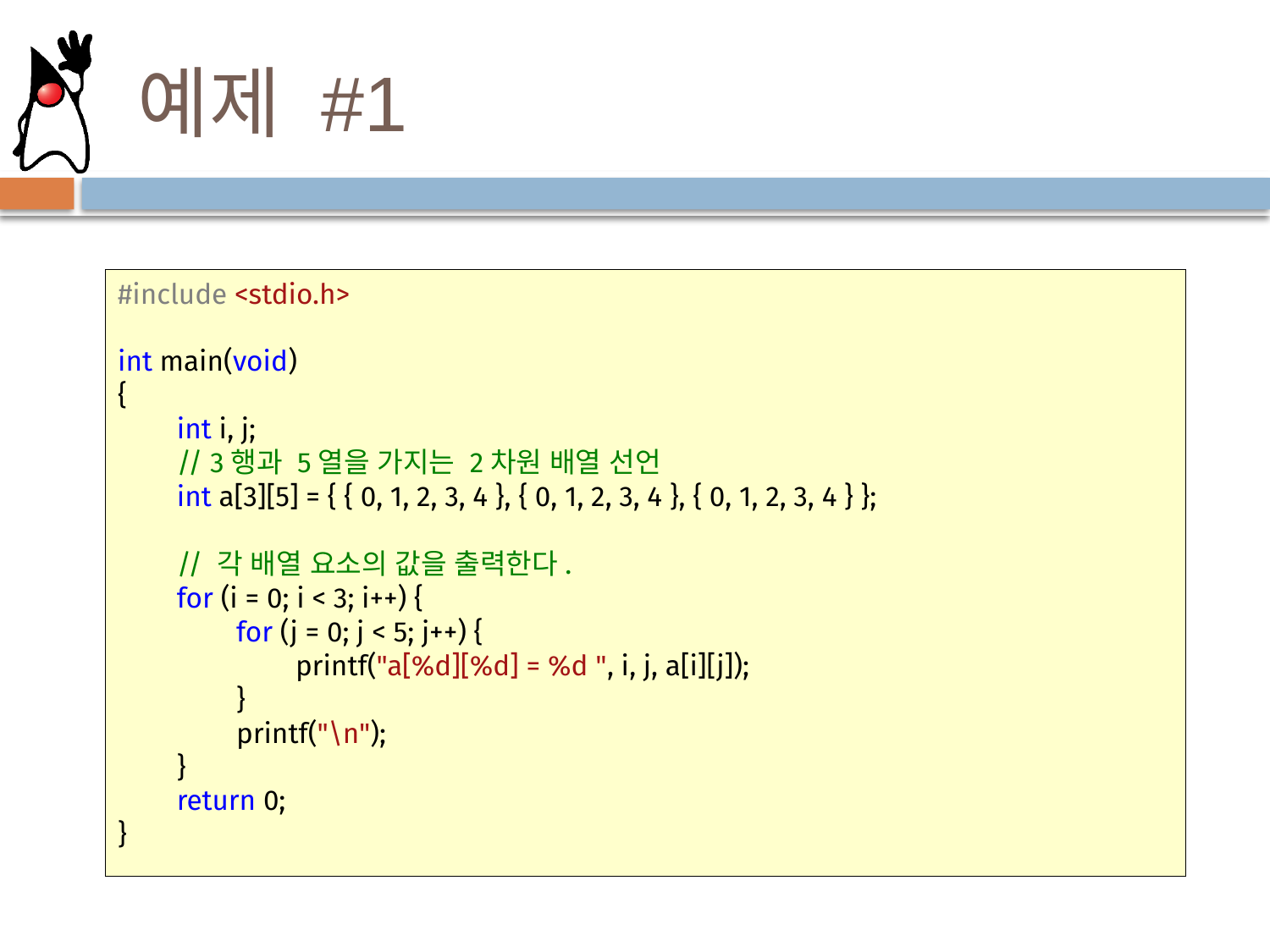

# 예제 #1
#include <stdio.h>

int main(void)
{
        int i, j;
        // 3행과 5열을 가지는 2차원 배열 선언
        int a[3][5] = { { 0, 1, 2, 3, 4 }, { 0, 1, 2, 3, 4 }, { 0, 1, 2, 3, 4 } };

        // 각 배열 요소의 값을 출력한다.
        for (i = 0; i < 3; i++) {
                for (j = 0; j < 5; j++) {
                        printf("a[%d][%d] = %d ", i, j, a[i][j]);
                }
                printf("\n");
        }
        return 0;
}